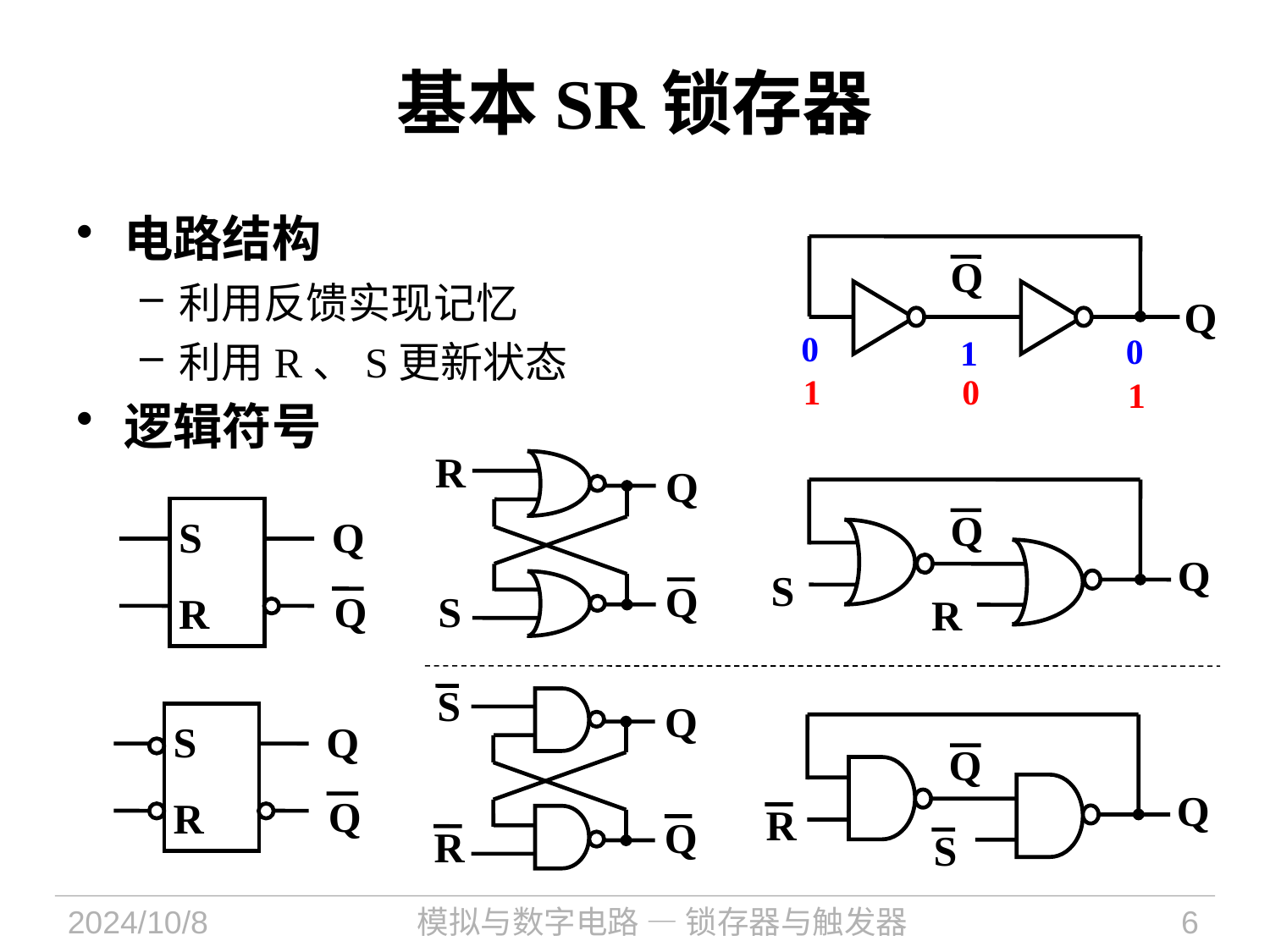

# 基本SR锁存器
电路结构
利用反馈实现记忆
利用R、S更新状态
逻辑符号

Q

Q

0
0
1
1
0
1
R

Q

Q

S

Q

Q

S

R

S
Q

Q
R

S

Q

Q

Q

R

Q

R

S

S
Q

Q
R

2024/10/8
模拟与数字电路 — 锁存器与触发器
6